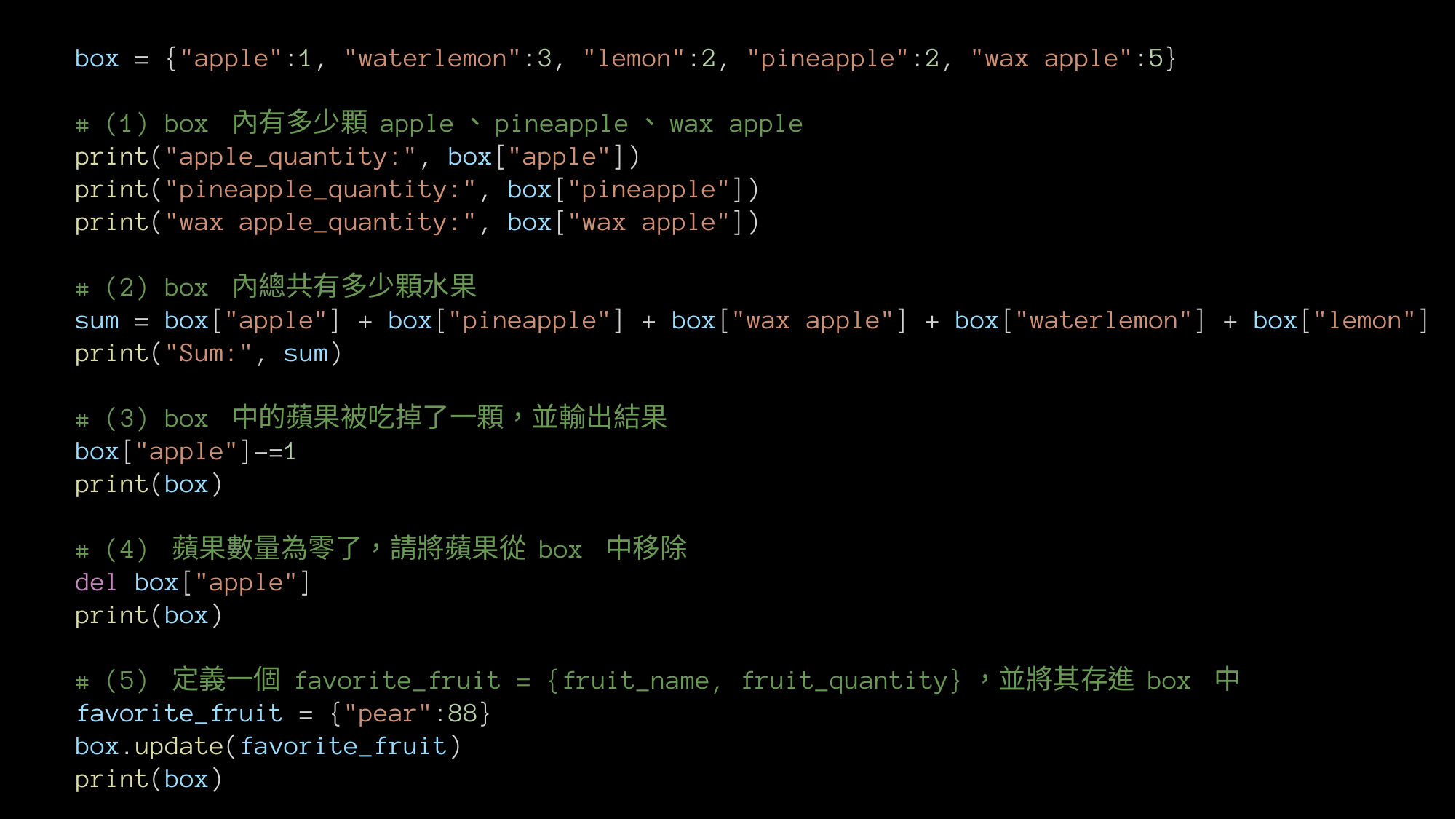

box = {"apple":1, "waterlemon":3, "lemon":2, "pineapple":2, "wax apple":5}
# (1) box 內有多少顆 apple、pineapple、wax apple
print("apple_quantity:", box["apple"])
print("pineapple_quantity:", box["pineapple"])
print("wax apple_quantity:", box["wax apple"])
# (2) box 內總共有多少顆水果
sum = box["apple"] + box["pineapple"] + box["wax apple"] + box["waterlemon"] + box["lemon"]
print("Sum:", sum)
# (3) box 中的蘋果被吃掉了一顆，並輸出結果
box["apple"]-=1
print(box)
# (4) 蘋果數量為零了，請將蘋果從 box 中移除
del box["apple"]
print(box)
# (5) 定義一個 favorite_fruit = {fruit_name, fruit_quantity}，並將其存進 box 中
favorite_fruit = {"pear":88}
box.update(favorite_fruit)
print(box)